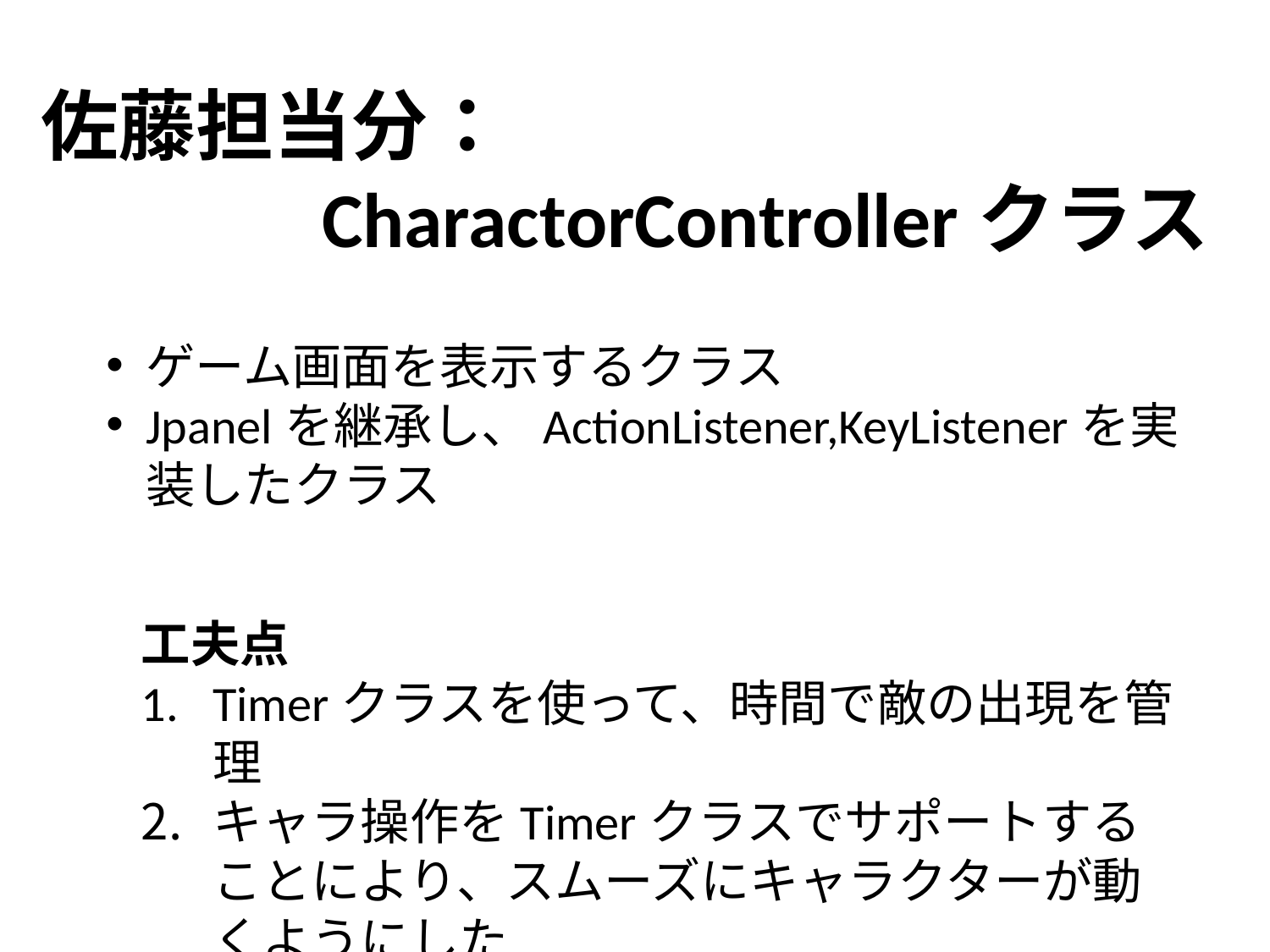

佐藤担当分：
CharactorControllerクラス
ゲーム画面を表示するクラス
Jpanelを継承し、ActionListener,KeyListenerを実装したクラス

工夫点
Timerクラスを使って、時間で敵の出現を管理
キャラ操作をTimerクラスでサポートすることにより、スムーズにキャラクターが動くようにした